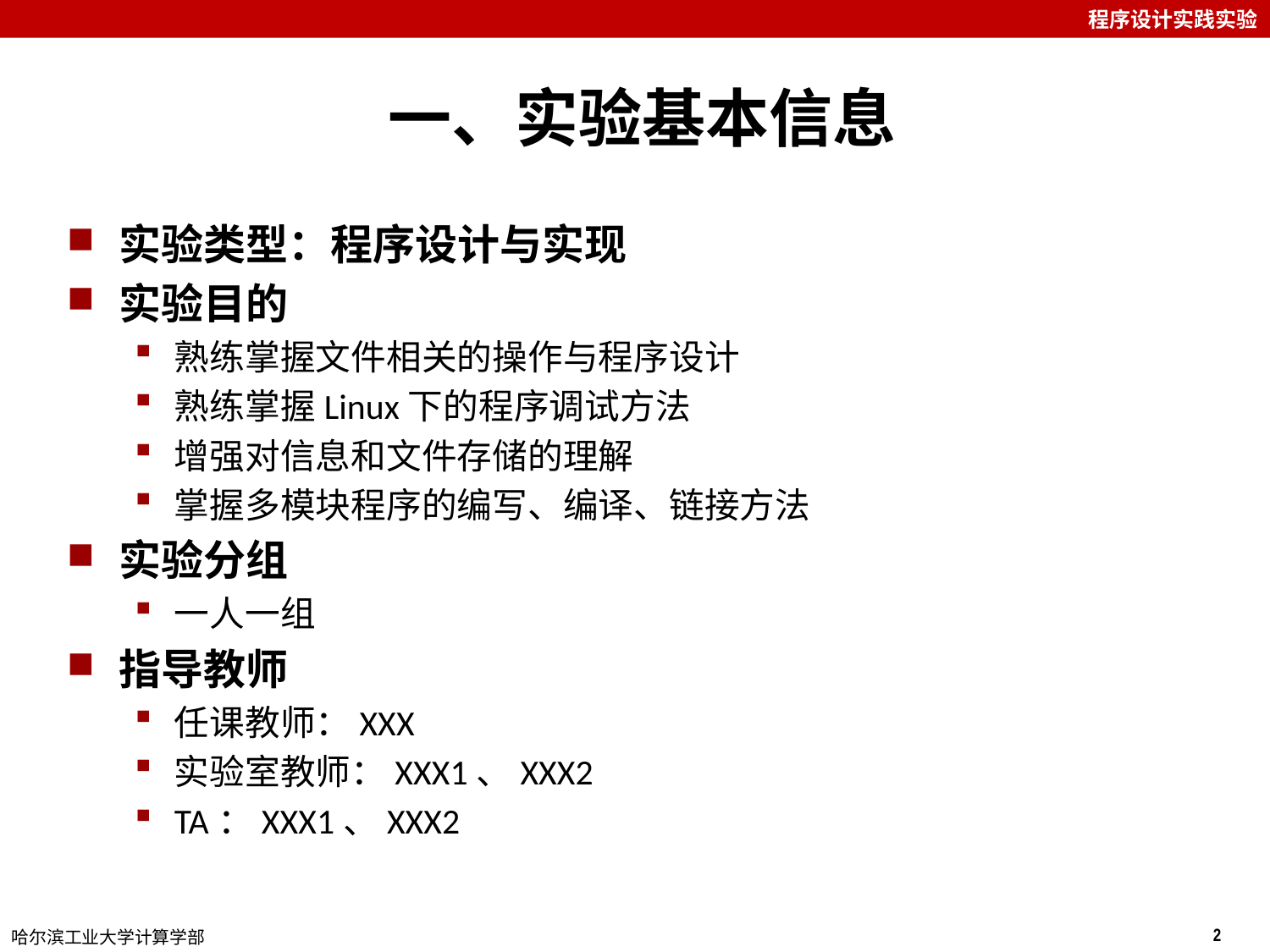

# 一、实验基本信息
实验类型：程序设计与实现
实验目的
熟练掌握文件相关的操作与程序设计
熟练掌握Linux下的程序调试方法
增强对信息和文件存储的理解
掌握多模块程序的编写、编译、链接方法
实验分组
一人一组
指导教师
任课教师：XXX
实验室教师：XXX1、XXX2
TA：XXX1、XXX2